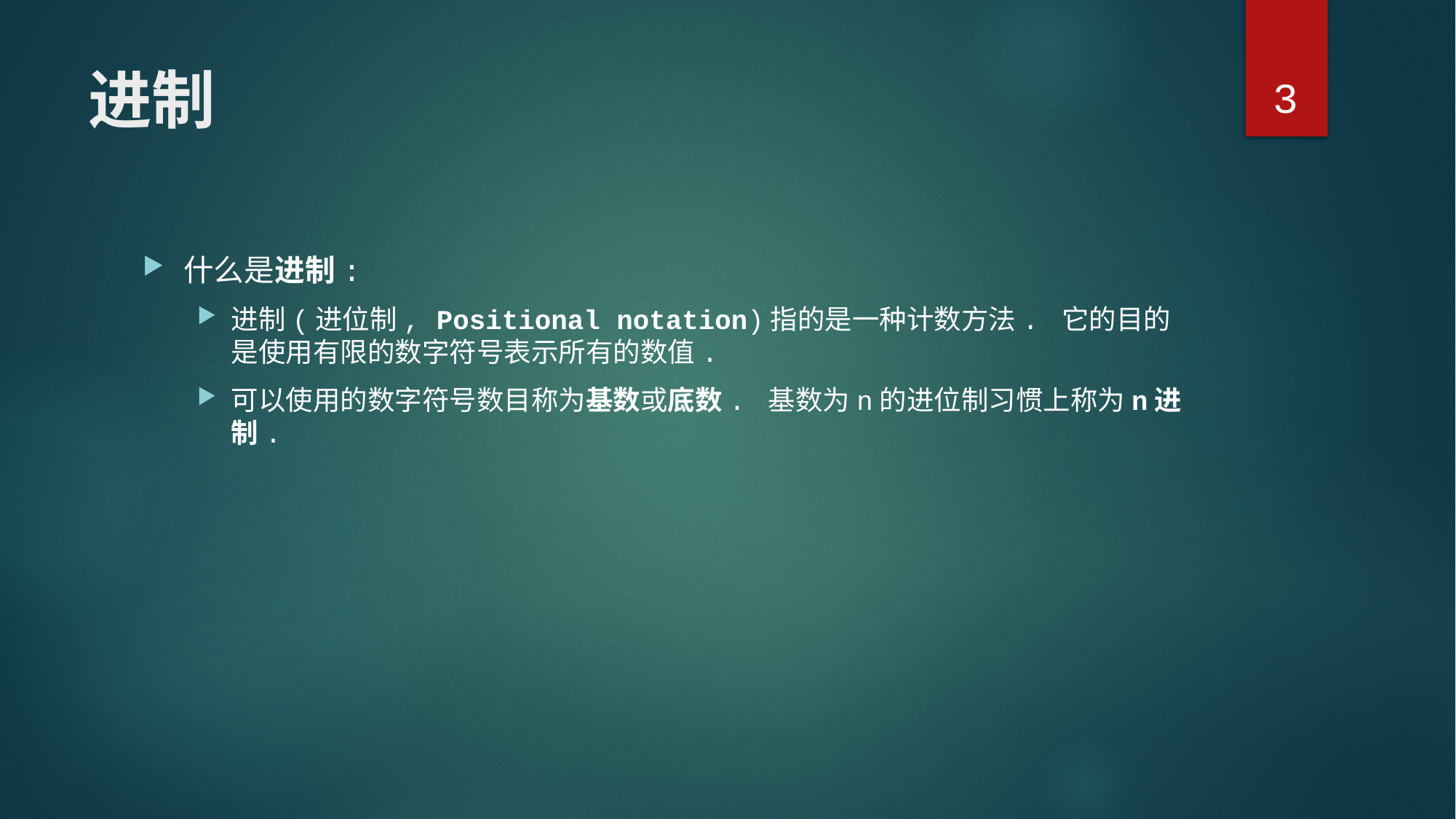

3
# 进制
什么是进制:
进制(进位制, Positional notation)指的是一种计数方法. 它的目的是使用有限的数字符号表示所有的数值.
可以使用的数字符号数目称为基数或底数. 基数为n的进位制习惯上称为n进制.